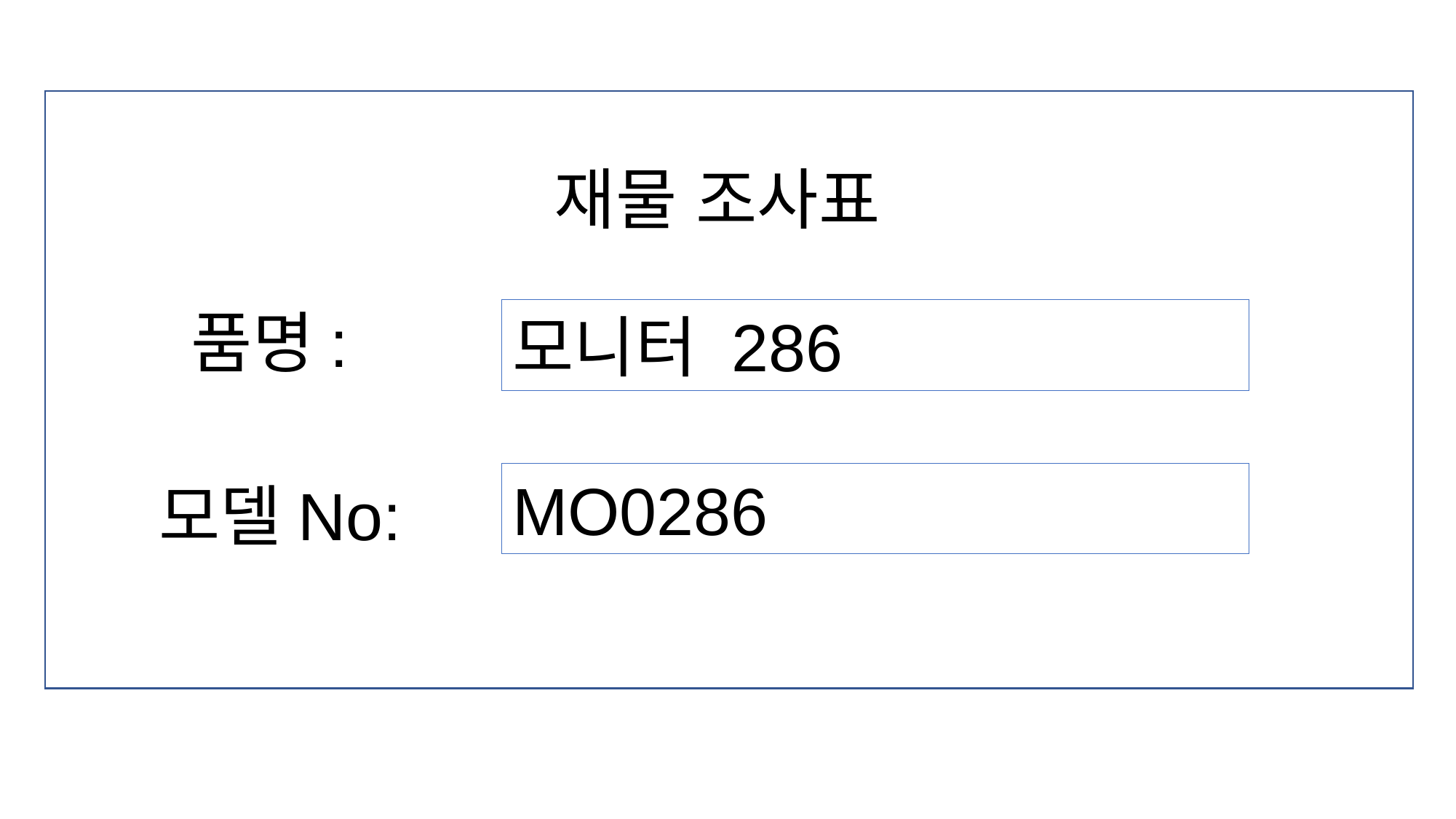

재물 조사표
품명:
모니터 286
MO0286
모델No: